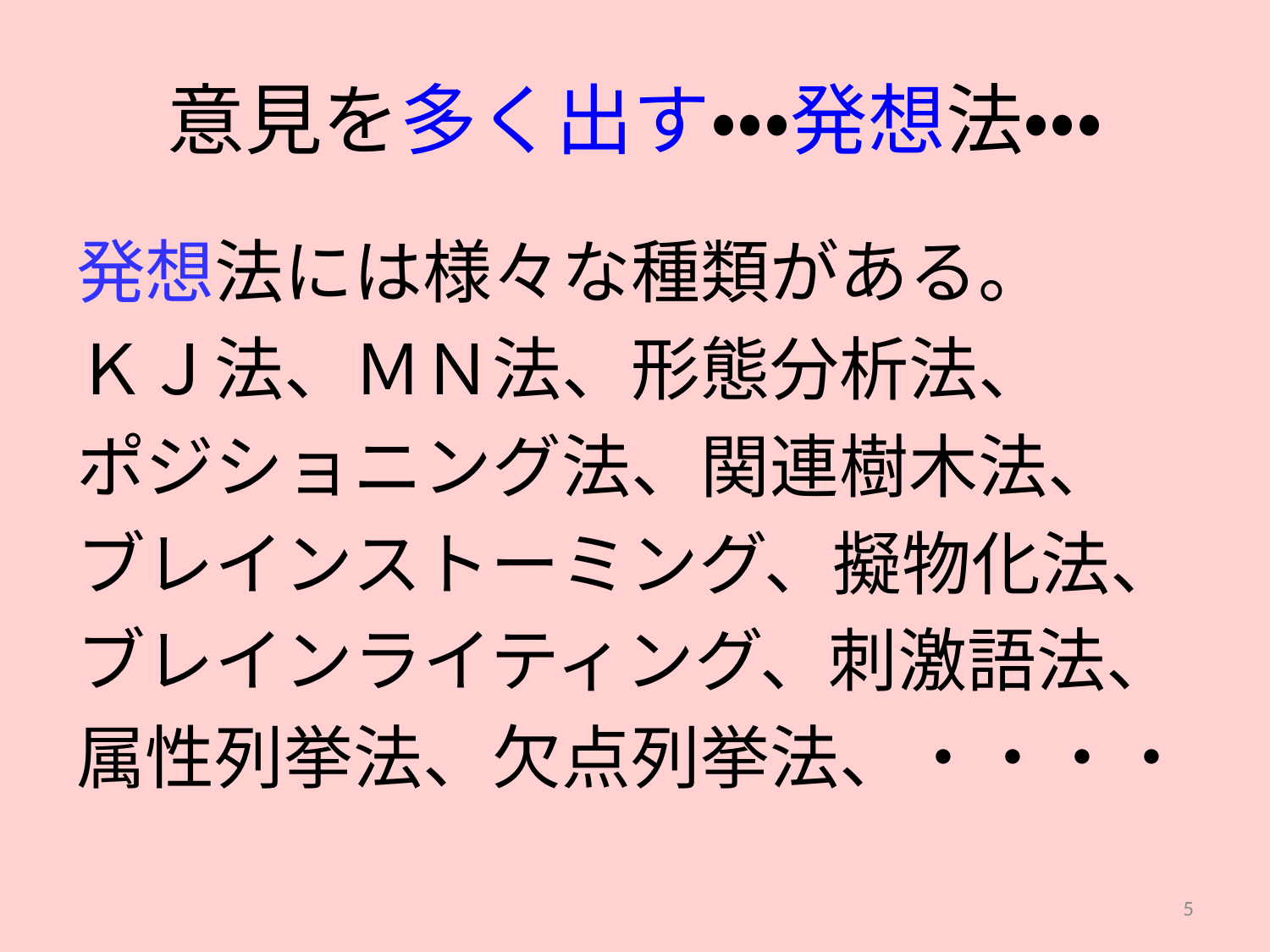

# 意見を多く出す・・・発想法・・・
発想法には様々な種類がある。
ＫＪ法、ＭＮ法、形態分析法、
ポジショニング法、関連樹木法、
ブレインストーミング、擬物化法、
ブレインライティング、刺激語法、
属性列挙法、欠点列挙法、・・・・
5